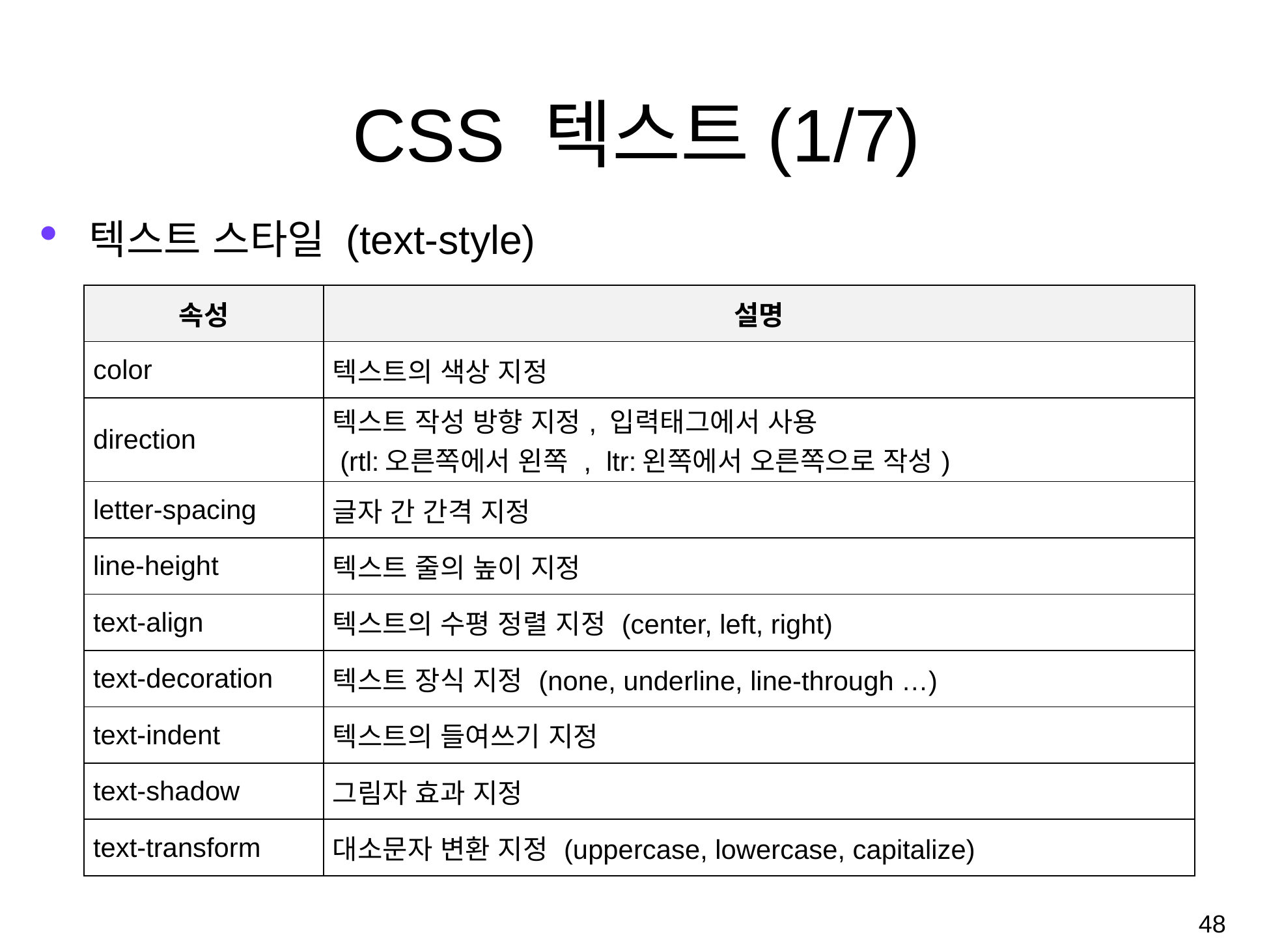

CSS 텍스트(1/7)
텍스트 스타일 (text-style)
| 속성 | 설명 |
| --- | --- |
| color | 텍스트의 색상 지정 |
| direction | 텍스트 작성 방향 지정, 입력태그에서 사용 (rtl:오른쪽에서 왼쪽 , ltr:왼쪽에서 오른쪽으로 작성) |
| letter-spacing | 글자 간 간격 지정 |
| line-height | 텍스트 줄의 높이 지정 |
| text-align | 텍스트의 수평 정렬 지정 (center, left, right) |
| text-decoration | 텍스트 장식 지정 (none, underline, line-through …) |
| text-indent | 텍스트의 들여쓰기 지정 |
| text-shadow | 그림자 효과 지정 |
| text-transform | 대소문자 변환 지정 (uppercase, lowercase, capitalize) |
48